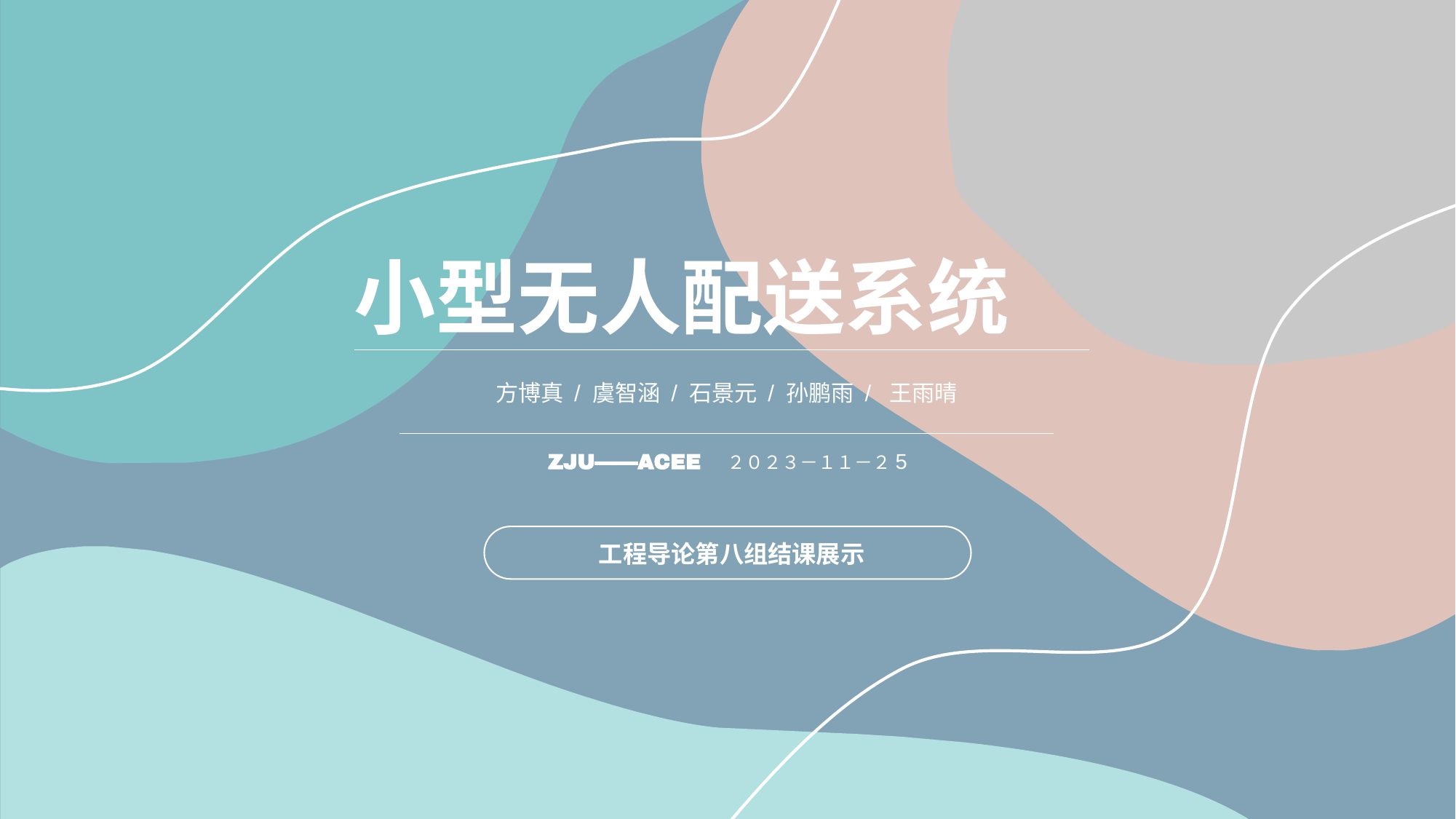

小型无人配送系统
方博真 / 虞智涵 / 石景元 / 孙鹏雨 /  王雨晴
ZJU——ACEE　２０２３－１１－２5

工程导论第八组结课展示